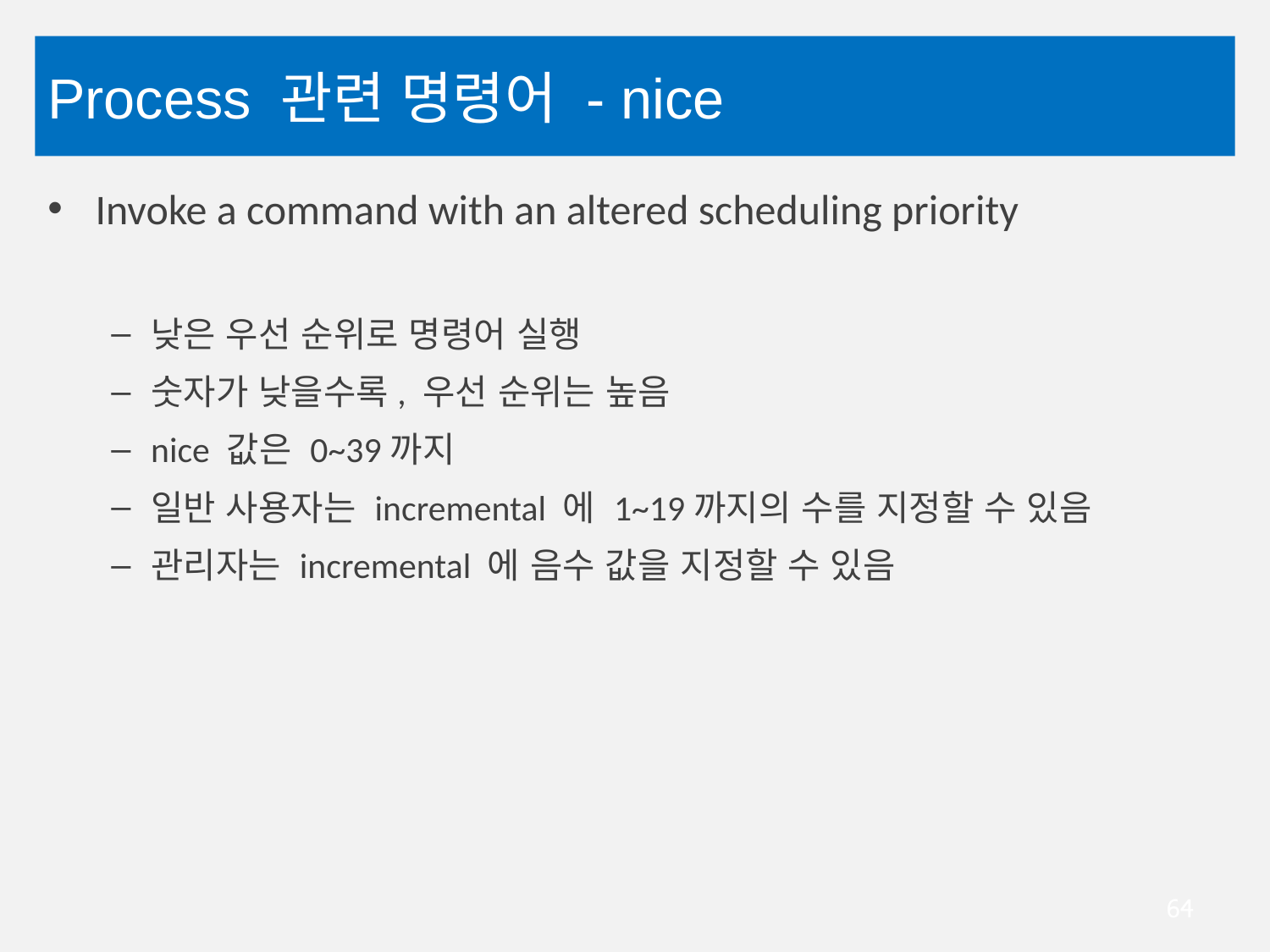

# Process 관련 명령어 - nice
Invoke a command with an altered scheduling priority

낮은 우선 순위로 명령어 실행
숫자가 낮을수록, 우선 순위는 높음
nice 값은 0~39까지
일반 사용자는 incremental 에 1~19까지의 수를 지정할 수 있음
관리자는 incremental 에 음수 값을 지정할 수 있음
64